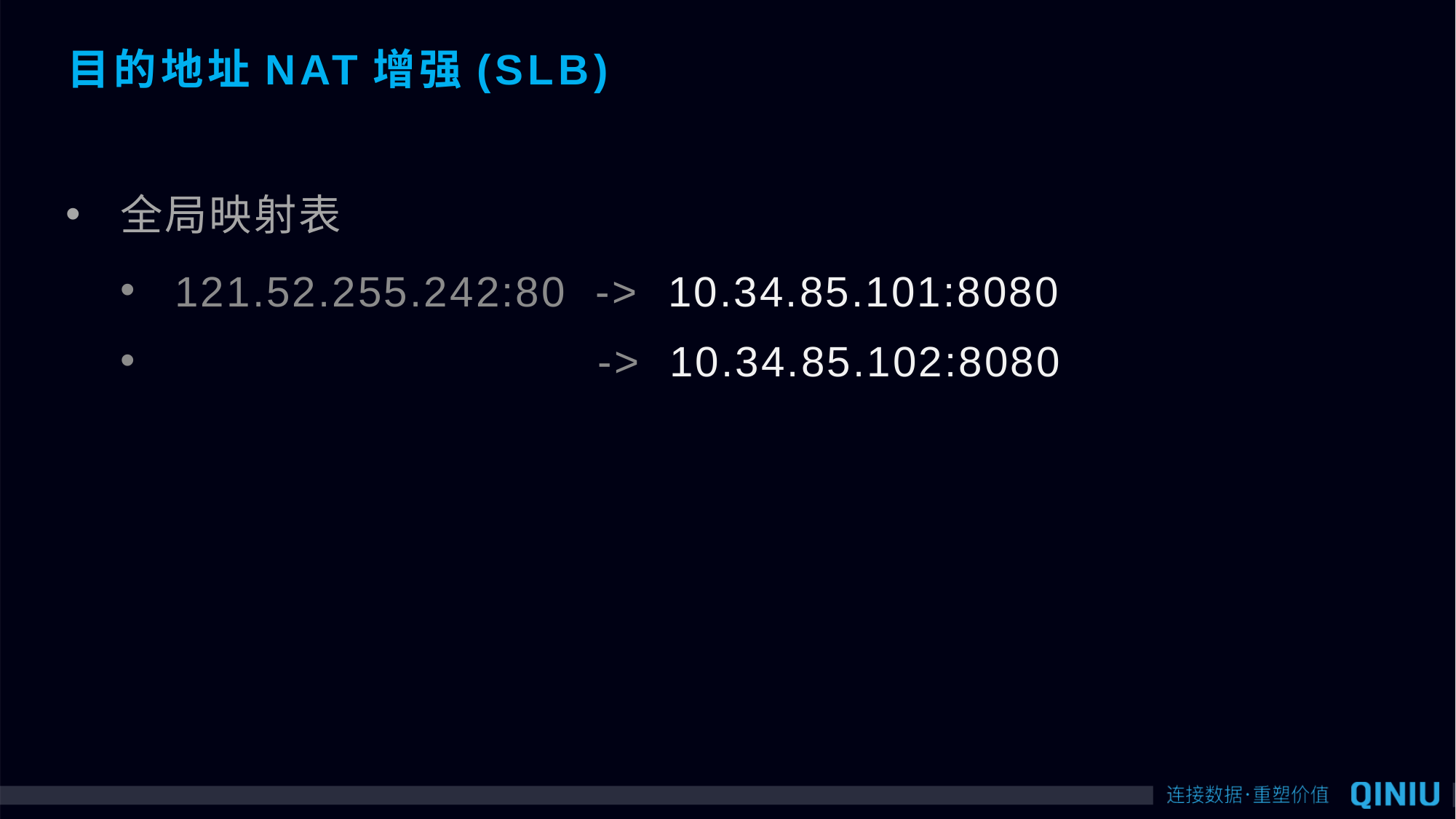

# 目的地址NAT增强(SLB)
全局映射表
121.52.255.242:80  ->  10.34.85.101:8080
                              ->  10.34.85.102:8080